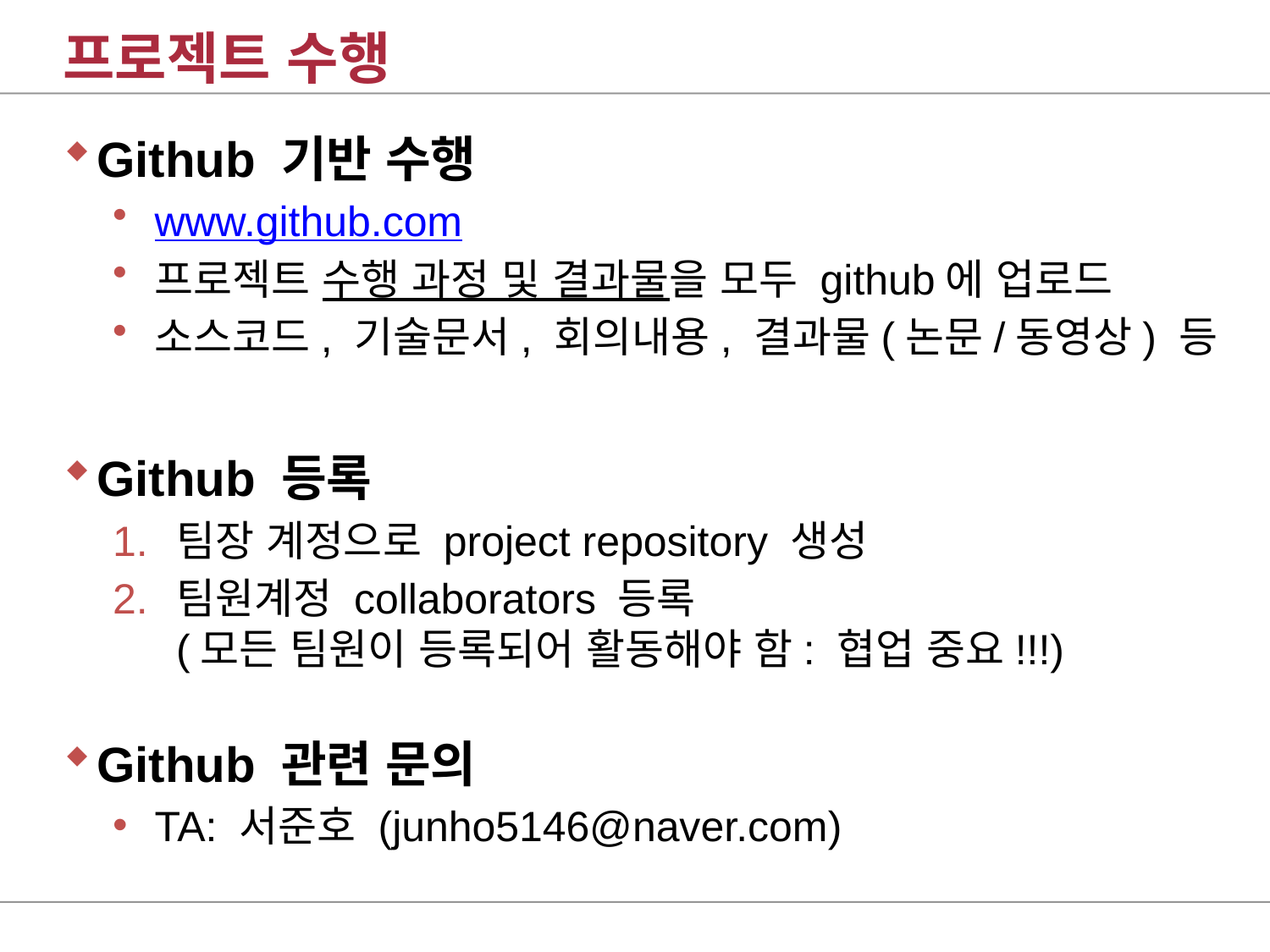

# 프로젝트 수행
Github 기반 수행
www.github.com
프로젝트 수행 과정 및 결과물을 모두 github에 업로드
소스코드, 기술문서, 회의내용, 결과물(논문/동영상) 등

Github 등록
팀장 계정으로 project repository 생성
팀원계정 collaborators 등록
(모든 팀원이 등록되어 활동해야 함: 협업 중요!!!)

Github 관련 문의
TA: 서준호 (junho5146@naver.com)